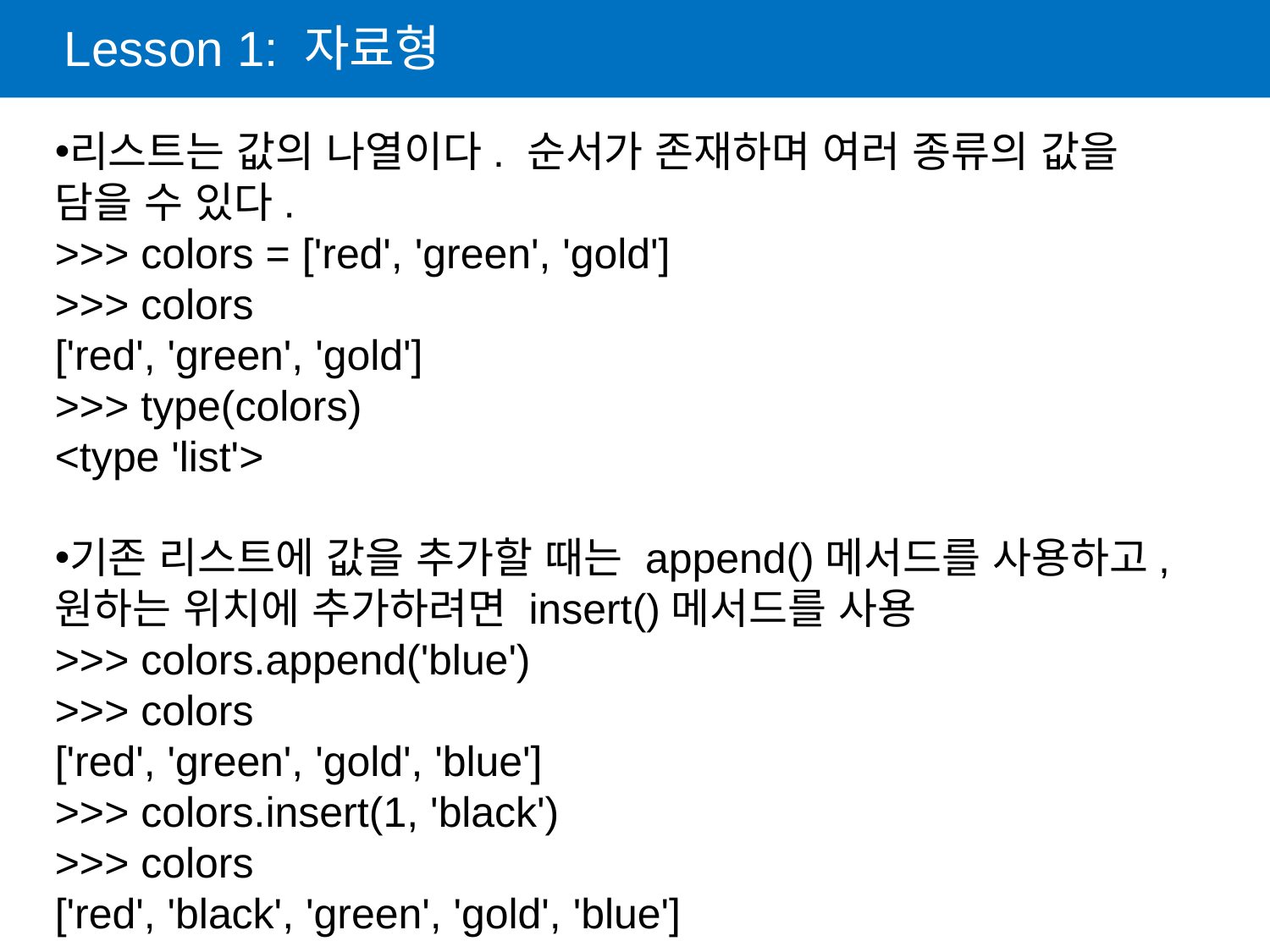

# Lesson 1: 자료형
리스트는 값의 나열이다. 순서가 존재하며 여러 종류의 값을 담을 수 있다.
>>> colors = ['red', 'green', 'gold']
>>> colors
['red', 'green', 'gold']
>>> type(colors)
<type 'list'>

기존 리스트에 값을 추가할 때는 append()메서드를 사용하고, 원하는 위치에 추가하려면 insert()메서드를 사용
>>> colors.append('blue')
>>> colors
['red', 'green', 'gold', 'blue']
>>> colors.insert(1, 'black')
>>> colors
['red', 'black', 'green', 'gold', 'blue']